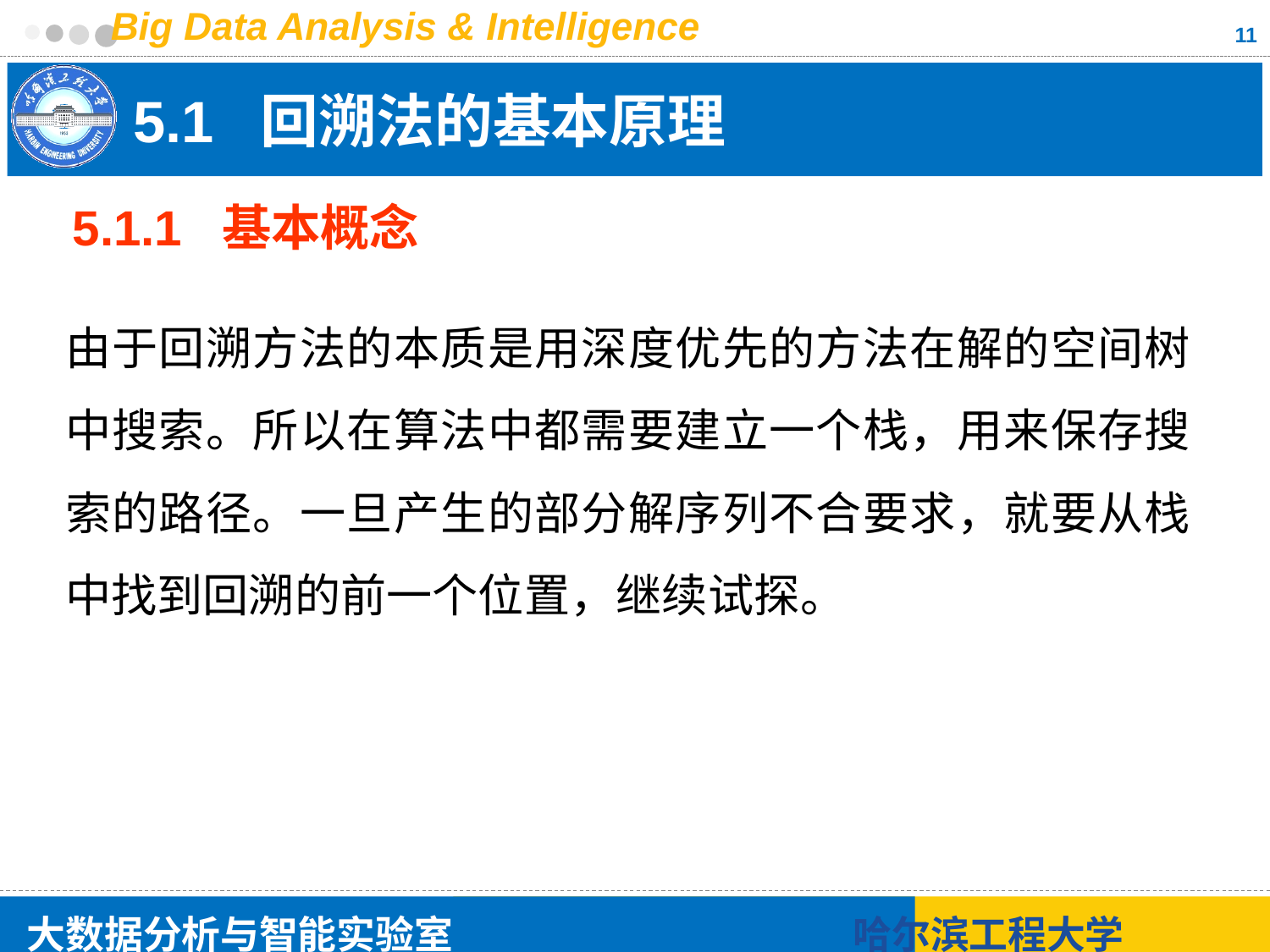

11
# 5.1  回溯法的基本原理
5.1.1  基本概念
由于回溯方法的本质是用深度优先的方法在解的空间树中搜索。所以在算法中都需要建立一个栈，用来保存搜索的路径。一旦产生的部分解序列不合要求，就要从栈中找到回溯的前一个位置，继续试探。